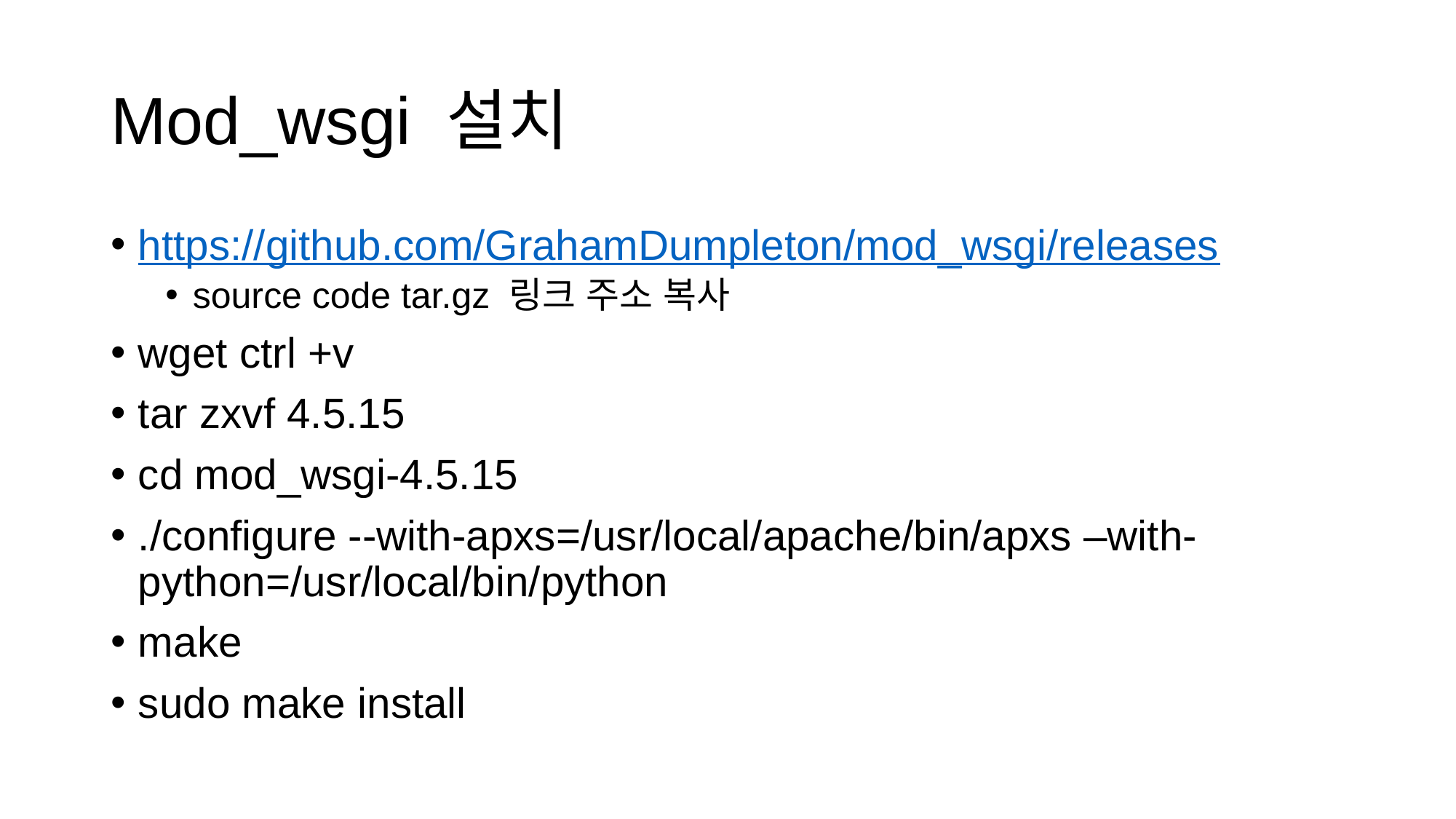

# Mod_wsgi 설치
https://github.com/GrahamDumpleton/mod_wsgi/releases
source code tar.gz 링크 주소 복사
wget ctrl +v
tar zxvf 4.5.15
cd mod_wsgi-4.5.15
./configure --with-apxs=/usr/local/apache/bin/apxs –with-python=/usr/local/bin/python
make
sudo make install